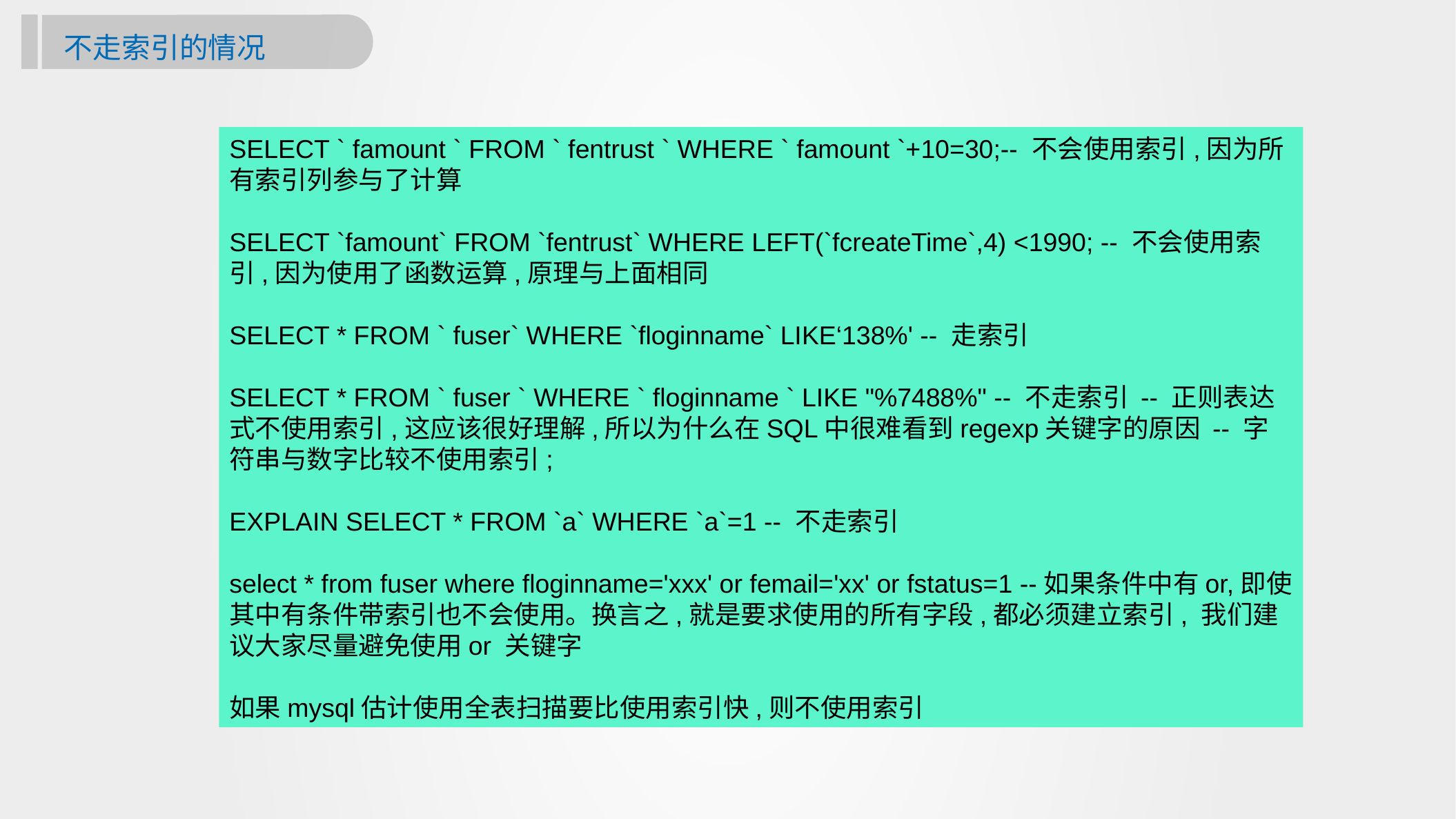

不走索引的情况
SELECT ` famount ` FROM ` fentrust ` WHERE ` famount `+10=30;-- 不会使用索引,因为所有索引列参与了计算

SELECT `famount` FROM `fentrust` WHERE LEFT(`fcreateTime`,4) <1990; -- 不会使用索引,因为使用了函数运算,原理与上面相同

SELECT * FROM ` fuser` WHERE `floginname` LIKE‘138%' -- 走索引

SELECT * FROM ` fuser ` WHERE ` floginname ` LIKE "%7488%" -- 不走索引 -- 正则表达式不使用索引,这应该很好理解,所以为什么在SQL中很难看到regexp关键字的原因 -- 字符串与数字比较不使用索引;

EXPLAIN SELECT * FROM `a` WHERE `a`=1 -- 不走索引

select * from fuser where floginname='xxx' or femail='xx' or fstatus=1 --如果条件中有or,即使其中有条件带索引也不会使用。换言之,就是要求使用的所有字段,都必须建立索引, 我们建议大家尽量避免使用or 关键字

如果mysql估计使用全表扫描要比使用索引快,则不使用索引